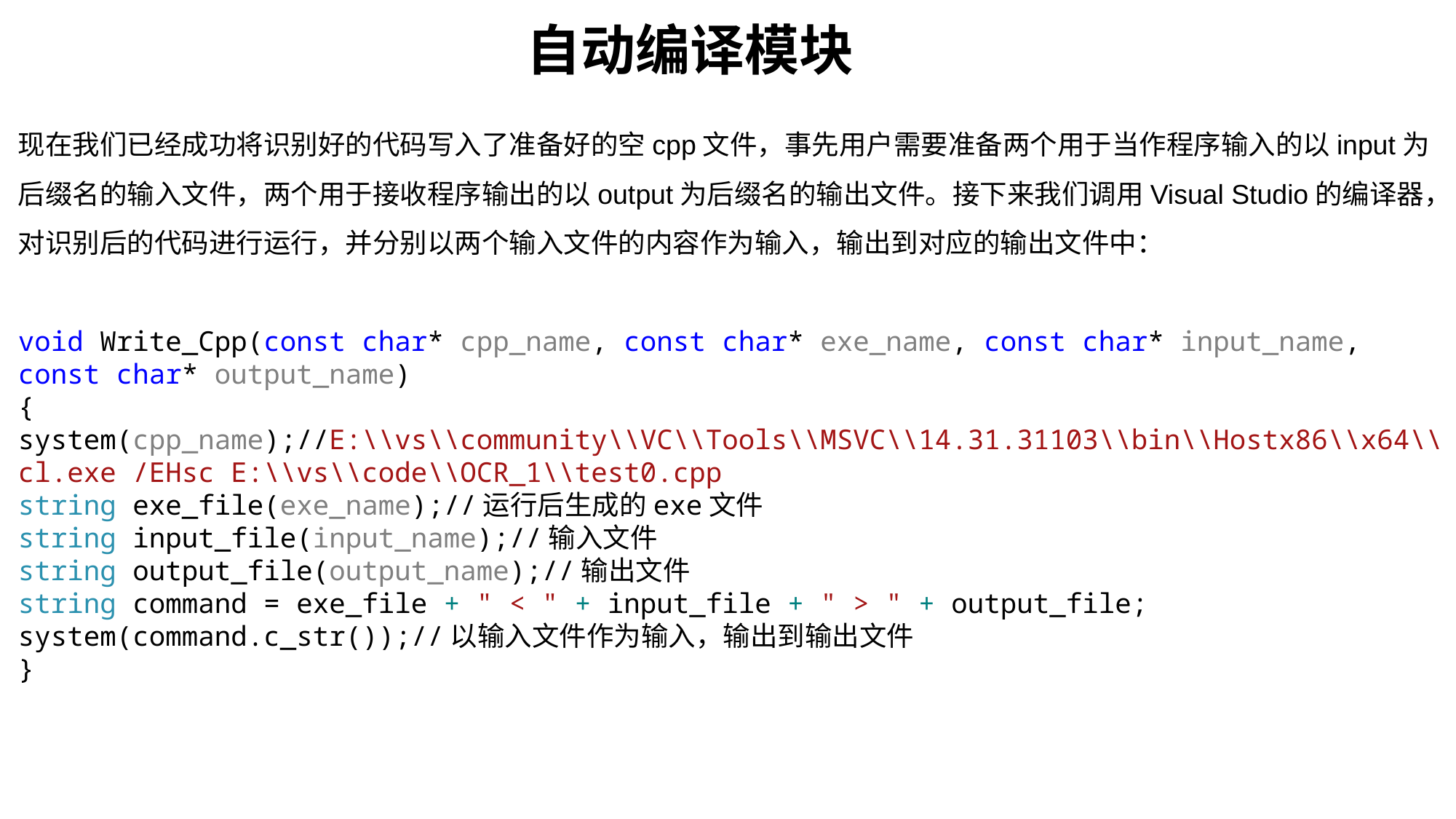

自动编译模块
现在我们已经成功将识别好的代码写入了准备好的空cpp文件，事先用户需要准备两个用于当作程序输入的以input为后缀名的输入文件，两个用于接收程序输出的以output为后缀名的输出文件。接下来我们调用Visual Studio的编译器，对识别后的代码进行运行，并分别以两个输入文件的内容作为输入，输出到对应的输出文件中：

void Write_Cpp(const char* cpp_name, const char* exe_name, const char* input_name, const char* output_name)
{
system(cpp_name);//E:\\vs\\community\\VC\\Tools\\MSVC\\14.31.31103\\bin\\Hostx86\\x64\\cl.exe /EHsc E:\\vs\\code\\OCR_1\\test0.cpp
string exe_file(exe_name);//运行后生成的exe文件
string input_file(input_name);//输入文件
string output_file(output_name);//输出文件
string command = exe_file + " < " + input_file + " > " + output_file;
system(command.c_str());//以输入文件作为输入，输出到输出文件
}